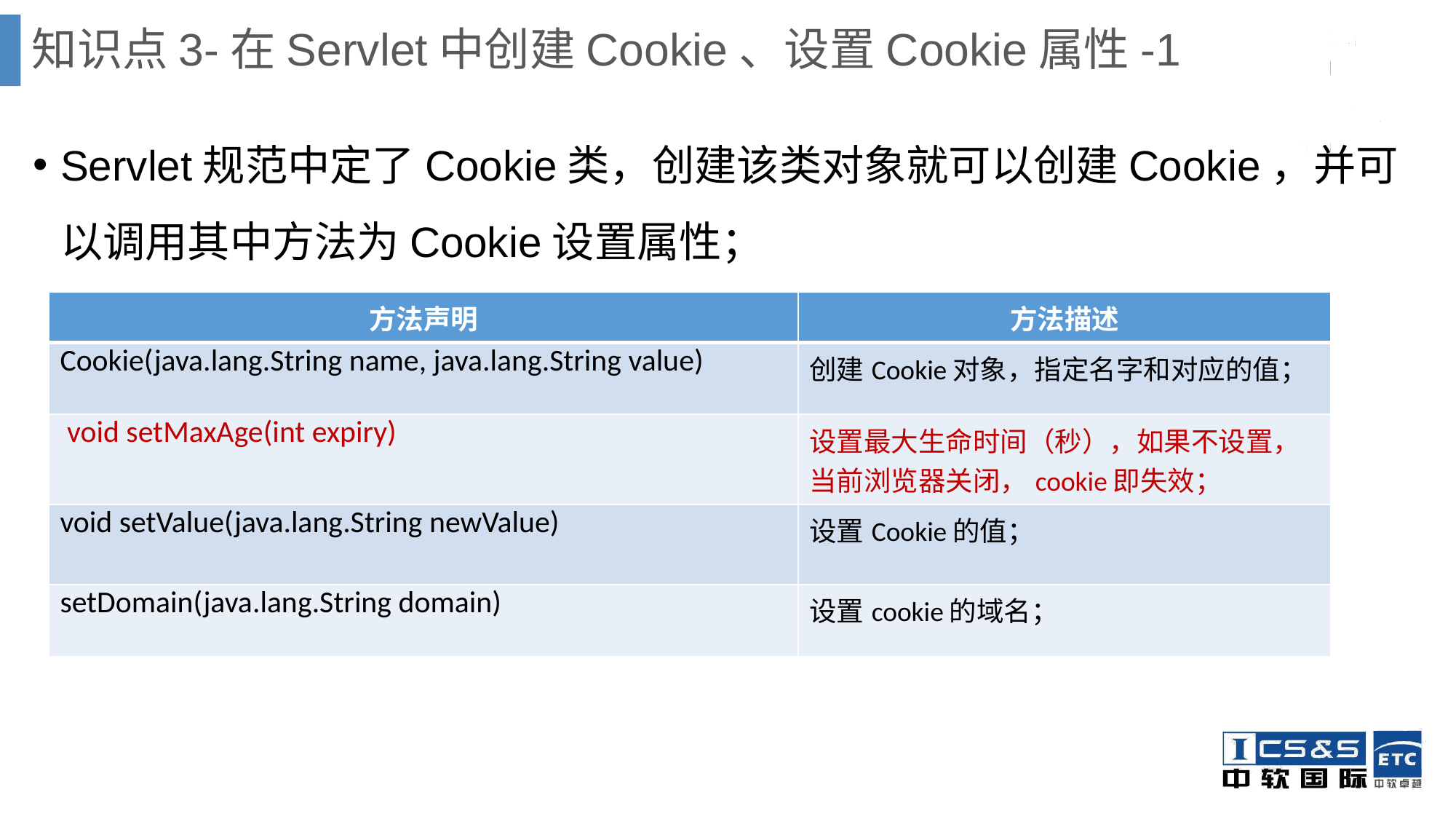

# 知识点3-在Servlet中创建Cookie、设置Cookie属性-1
Servlet规范中定了Cookie类，创建该类对象就可以创建Cookie，并可以调用其中方法为Cookie设置属性；
| 方法声明 | 方法描述 |
| --- | --- |
| Cookie(java.lang.String name, java.lang.String value) | 创建Cookie对象，指定名字和对应的值； |
| void setMaxAge(int expiry) | 设置最大生命时间（秒），如果不设置，当前浏览器关闭，cookie即失效； |
| void setValue(java.lang.String newValue) | 设置Cookie的值； |
| setDomain(java.lang.String domain) | 设置cookie的域名； |